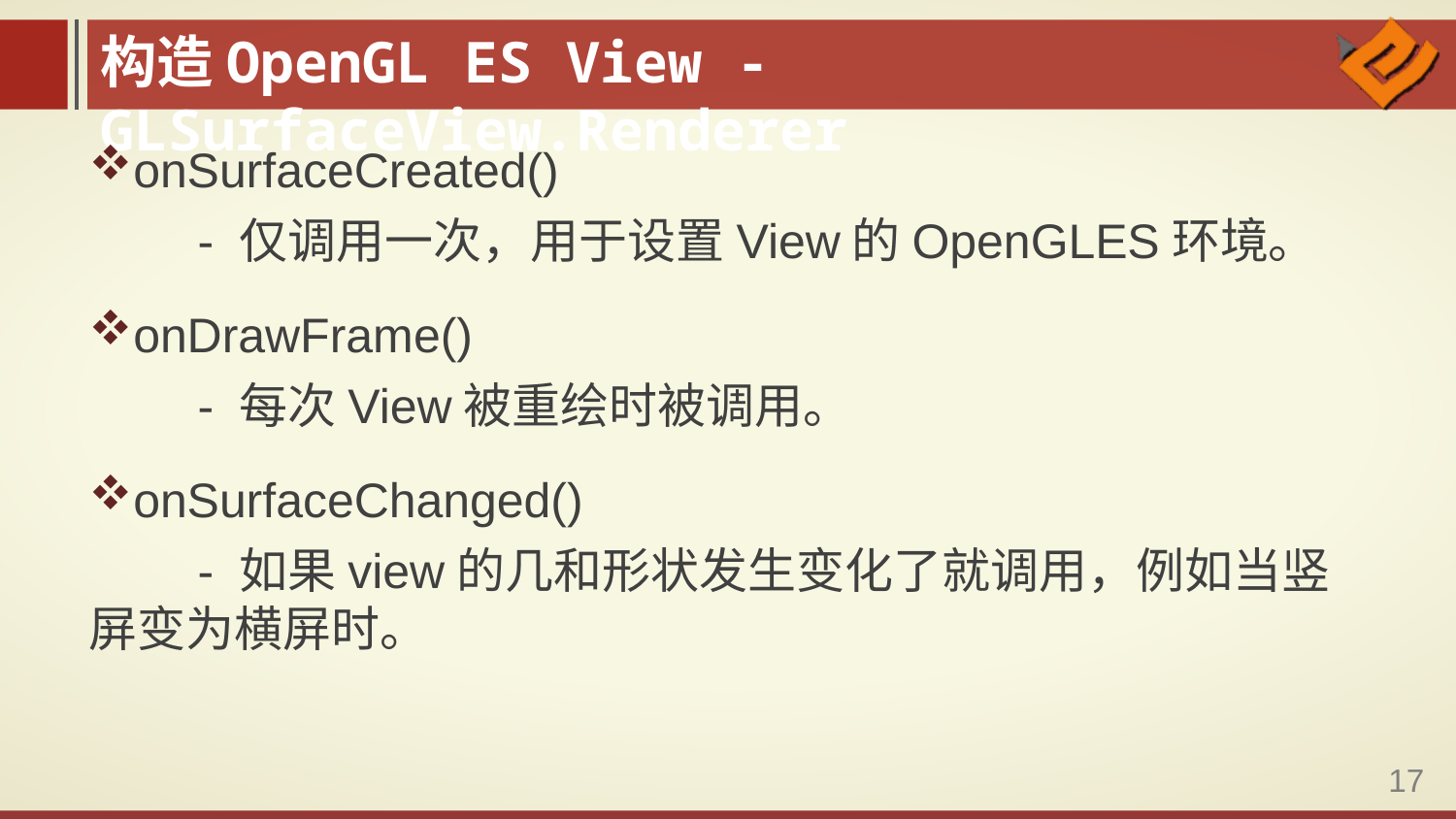

构造OpenGL ES View - GLSurfaceView.Renderer
onSurfaceCreated()
        - 仅调用一次，用于设置View的OpenGLES环境。
onDrawFrame()
        - 每次View被重绘时被调用。
onSurfaceChanged()
        - 如果view的几和形状发生变化了就调用，例如当竖屏变为横屏时。